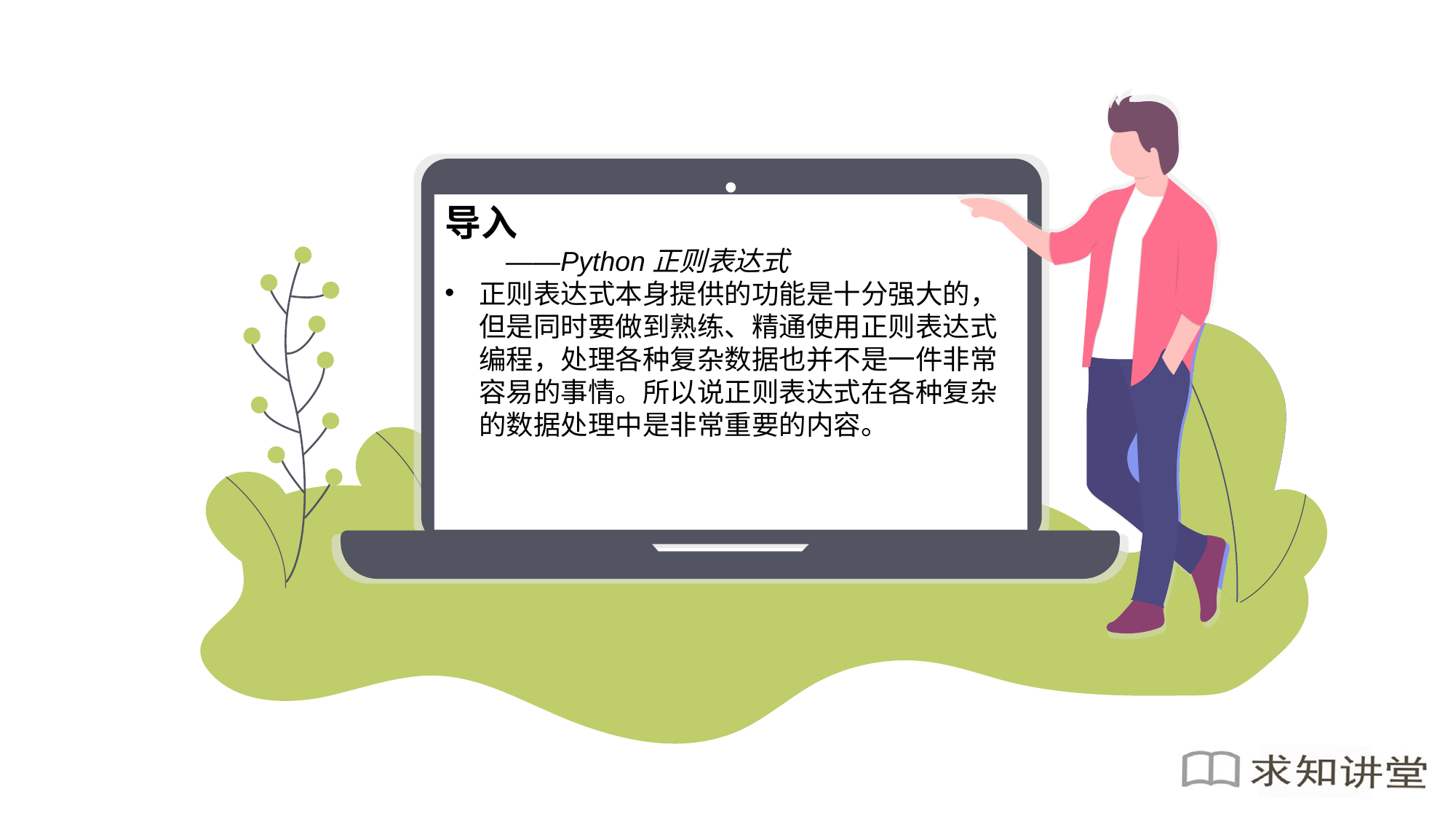

导入
        ——Python正则表达式
正则表达式本身提供的功能是十分强大的，但是同时要做到熟练、精通使用正则表达式编程，处理各种复杂数据也并不是一件非常容易的事情。所以说正则表达式在各种复杂的数据处理中是非常重要的内容。